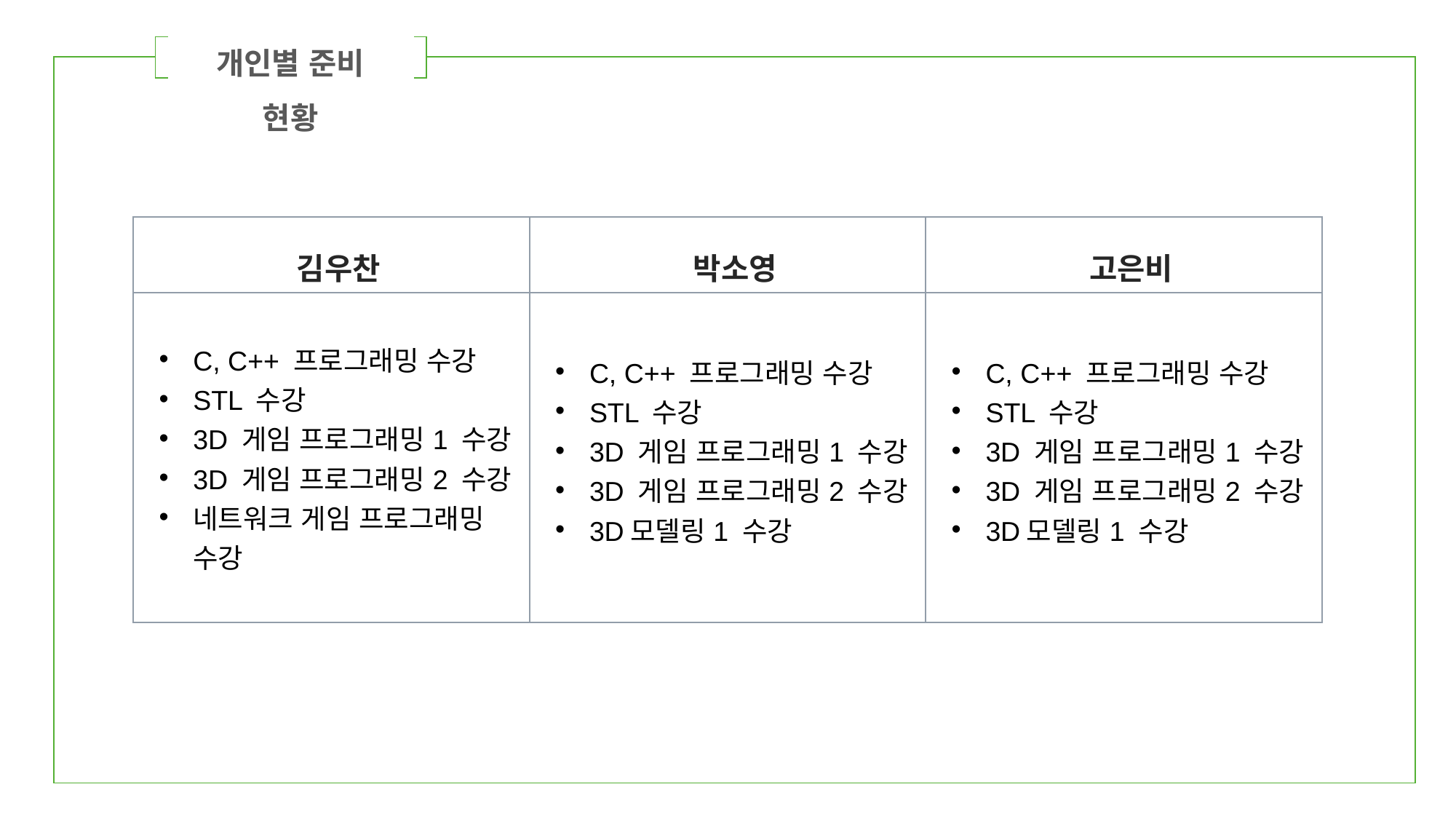

개인별 준비 현황
|  | ㅂ |  |
| --- | --- | --- |

| 김우찬 | 박소영 | 고은비 |
| --- | --- | --- |
| C, C++ 프로그래밍 수강 STL 수강 3D 게임 프로그래밍1 수강 3D 게임 프로그래밍2 수강 네트워크 게임 프로그래밍 수강 | C, C++ 프로그래밍 수강 STL 수강 3D 게임 프로그래밍1 수강 3D 게임 프로그래밍2 수강 3D모델링1 수강 | C, C++ 프로그래밍 수강 STL 수강 3D 게임 프로그래밍1 수강 3D 게임 프로그래밍2 수강 3D모델링1 수강 |